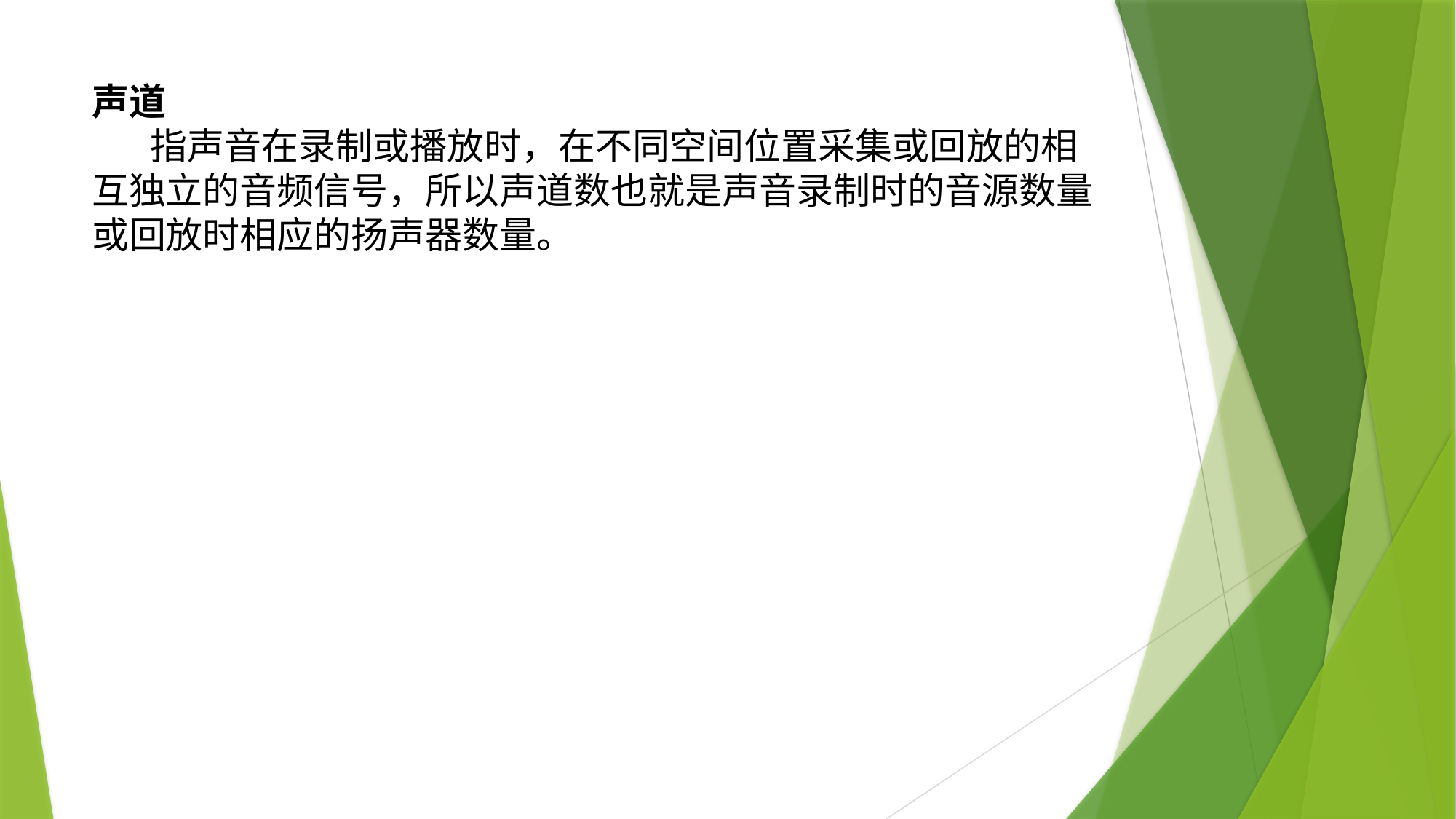

# 声道        指声音在录制或播放时，在不同空间位置采集或回放的相互独立的音频信号，所以声道数也就是声音录制时的音源数量或回放时相应的扬声器数量。